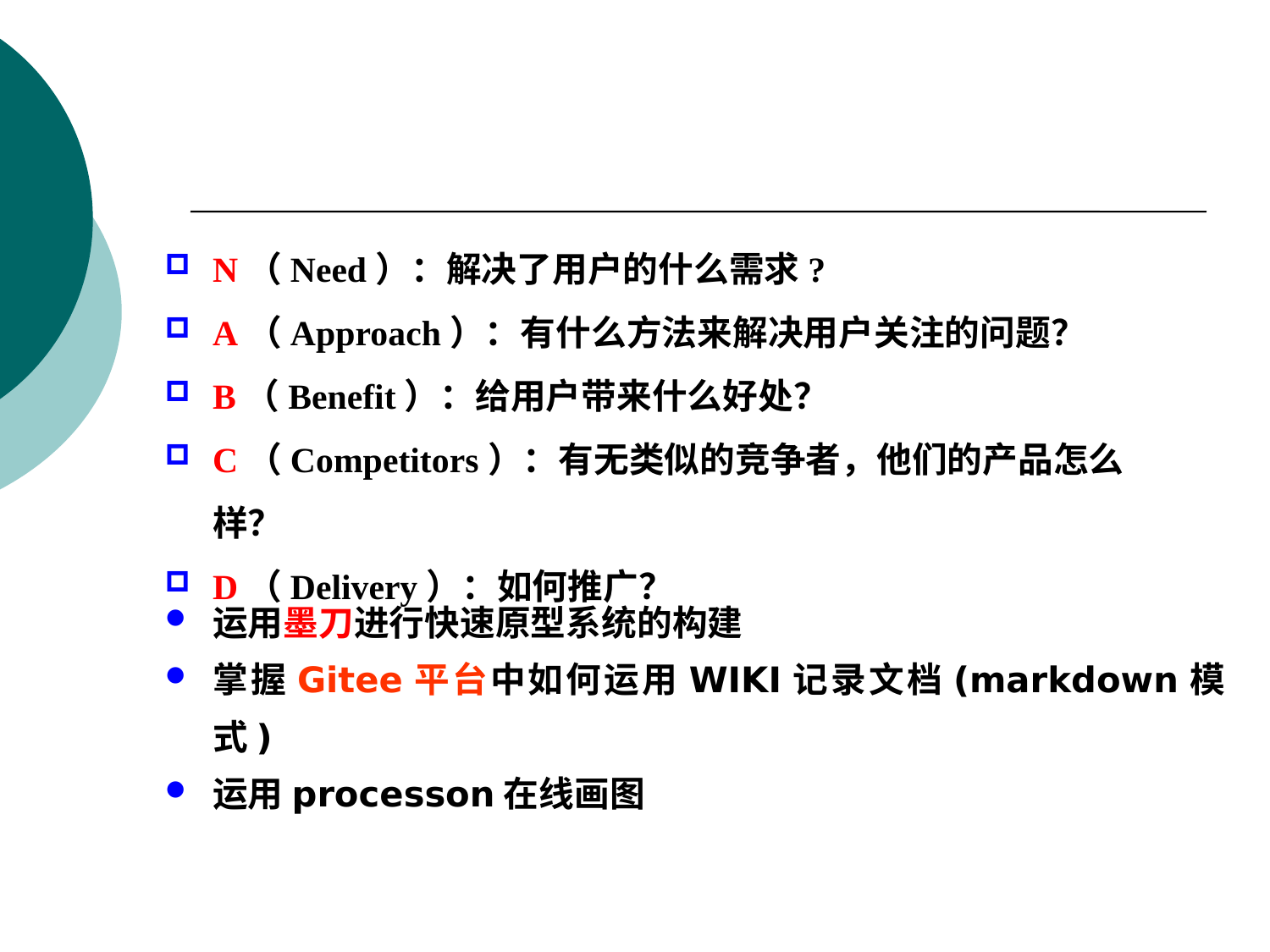

N（Need）：解决了用户的什么需求?
A（Approach）：有什么方法来解决用户关注的问题？
B（Benefit）：给用户带来什么好处？
C（Competitors）：有无类似的竞争者，他们的产品怎么样？
D（Delivery）：如何推广？
运用墨刀进行快速原型系统的构建
掌握Gitee平台中如何运用WIKI记录文档(markdown模式)
运用processon在线画图